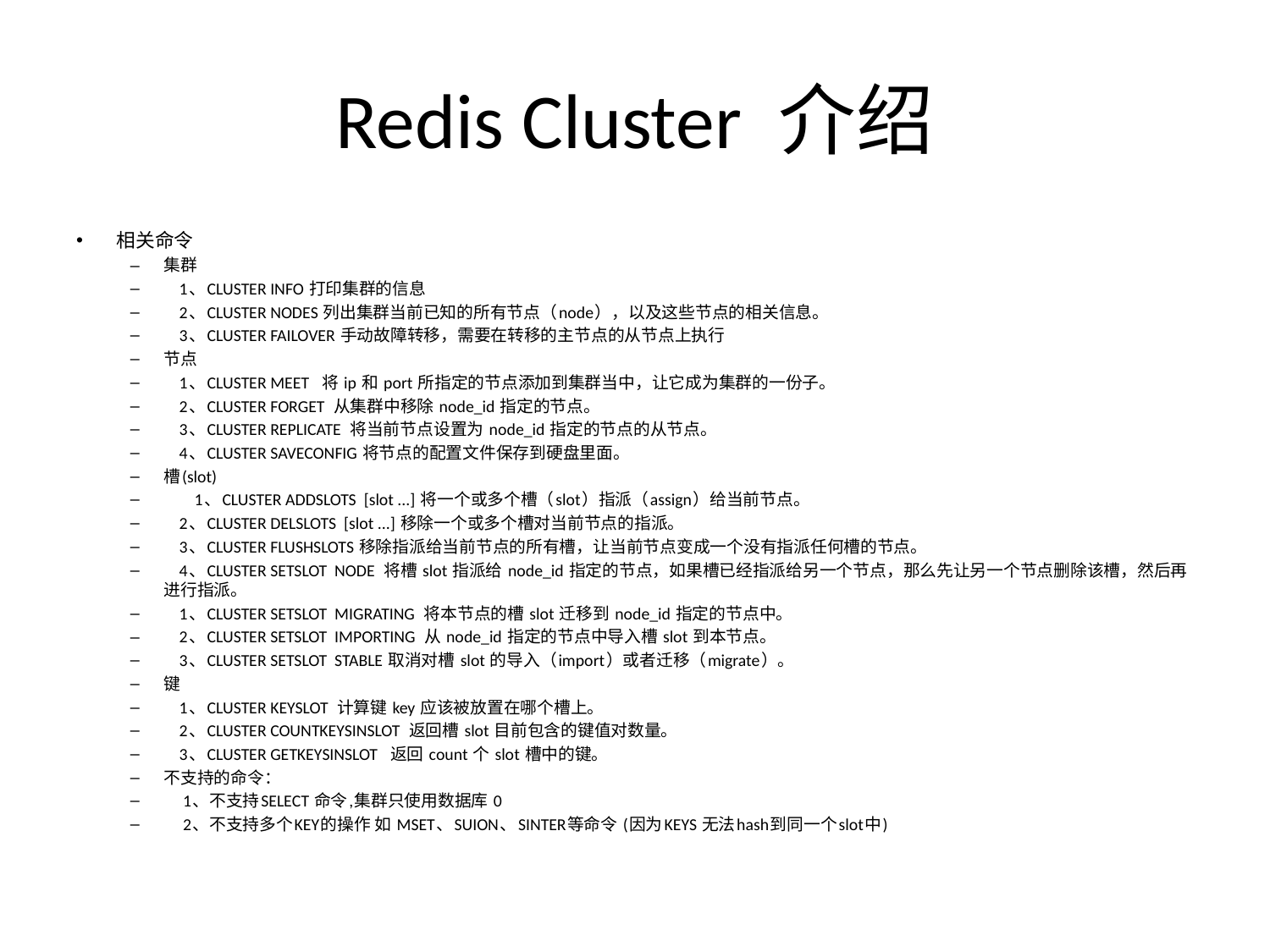

# Redis Cluster 介绍
相关命令
集群
    1、CLUSTER INFO 打印集群的信息
    2、CLUSTER NODES 列出集群当前已知的所有节点（node），以及这些节点的相关信息。
    3、CLUSTER FAILOVER 手动故障转移，需要在转移的主节点的从节点上执行
节点
    1、CLUSTER MEET   将 ip 和 port 所指定的节点添加到集群当中，让它成为集群的一份子。
    2、CLUSTER FORGET  从集群中移除 node_id 指定的节点。
    3、CLUSTER REPLICATE  将当前节点设置为 node_id 指定的节点的从节点。
    4、CLUSTER SAVECONFIG 将节点的配置文件保存到硬盘里面。
槽(slot)
        1、CLUSTER ADDSLOTS  [slot ...] 将一个或多个槽（slot）指派（assign）给当前节点。
    2、CLUSTER DELSLOTS  [slot ...] 移除一个或多个槽对当前节点的指派。
    3、CLUSTER FLUSHSLOTS 移除指派给当前节点的所有槽，让当前节点变成一个没有指派任何槽的节点。
    4、CLUSTER SETSLOT  NODE  将槽 slot 指派给 node_id 指定的节点，如果槽已经指派给另一个节点，那么先让另一个节点删除该槽，然后再进行指派。
    1、CLUSTER SETSLOT  MIGRATING  将本节点的槽 slot 迁移到 node_id 指定的节点中。
    2、CLUSTER SETSLOT  IMPORTING  从 node_id 指定的节点中导入槽 slot 到本节点。
    3、CLUSTER SETSLOT  STABLE 取消对槽 slot 的导入（import）或者迁移（migrate）。
键
    1、CLUSTER KEYSLOT  计算键 key 应该被放置在哪个槽上。
    2、CLUSTER COUNTKEYSINSLOT  返回槽 slot 目前包含的键值对数量。
    3、CLUSTER GETKEYSINSLOT   返回 count 个 slot 槽中的键。
不支持的命令：
     1、不支持SELECT 命令,集群只使用数据库 0
     2、不支持多个KEY的操作 如 MSET、SUION、SINTER等命令 (因为KEYS 无法hash到同一个slot中)